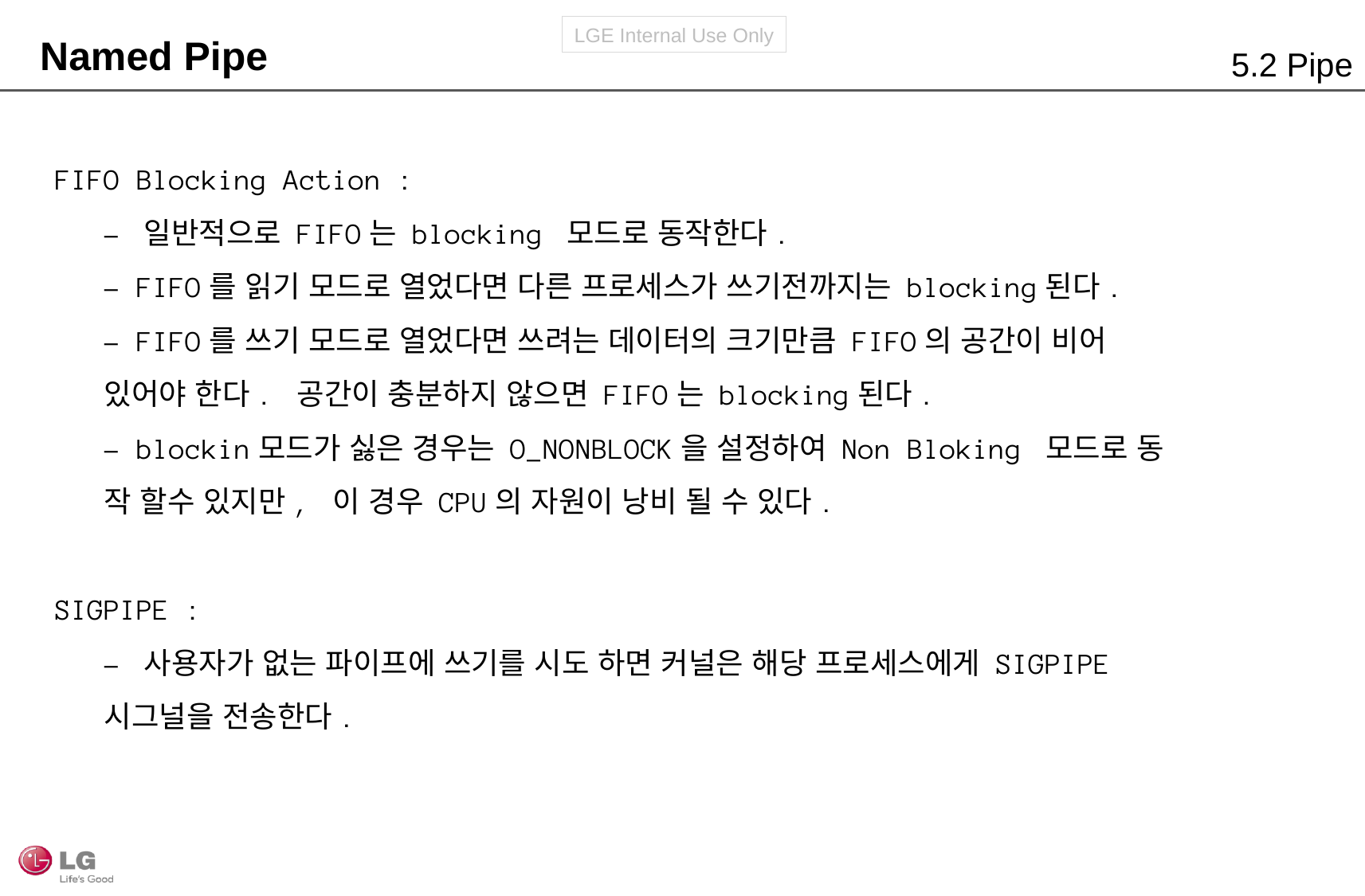

Named Pipe
5.2 Pipe

FIFO Blocking Action :
   - 일반적으로 FIFO는 blocking 모드로 동작한다.
   - FIFO를 읽기 모드로 열었다면 다른 프로세스가 쓰기전까지는 blocking된다.
   - FIFO를 쓰기 모드로 열었다면 쓰려는 데이터의 크기만큼 FIFO의 공간이 비어
     있어야 한다. 공간이 충분하지 않으면 FIFO는 blocking된다.
   - blockin모드가 싫은 경우는 O_NONBLOCK을 설정하여 Non Bloking 모드로 동
     작 할수 있지만, 이 경우 CPU의 자원이 낭비 될 수 있다.

SIGPIPE :
   - 사용자가 없는 파이프에 쓰기를 시도 하면 커널은 해당 프로세스에게 SIGPIPE
     시그널을 전송한다.